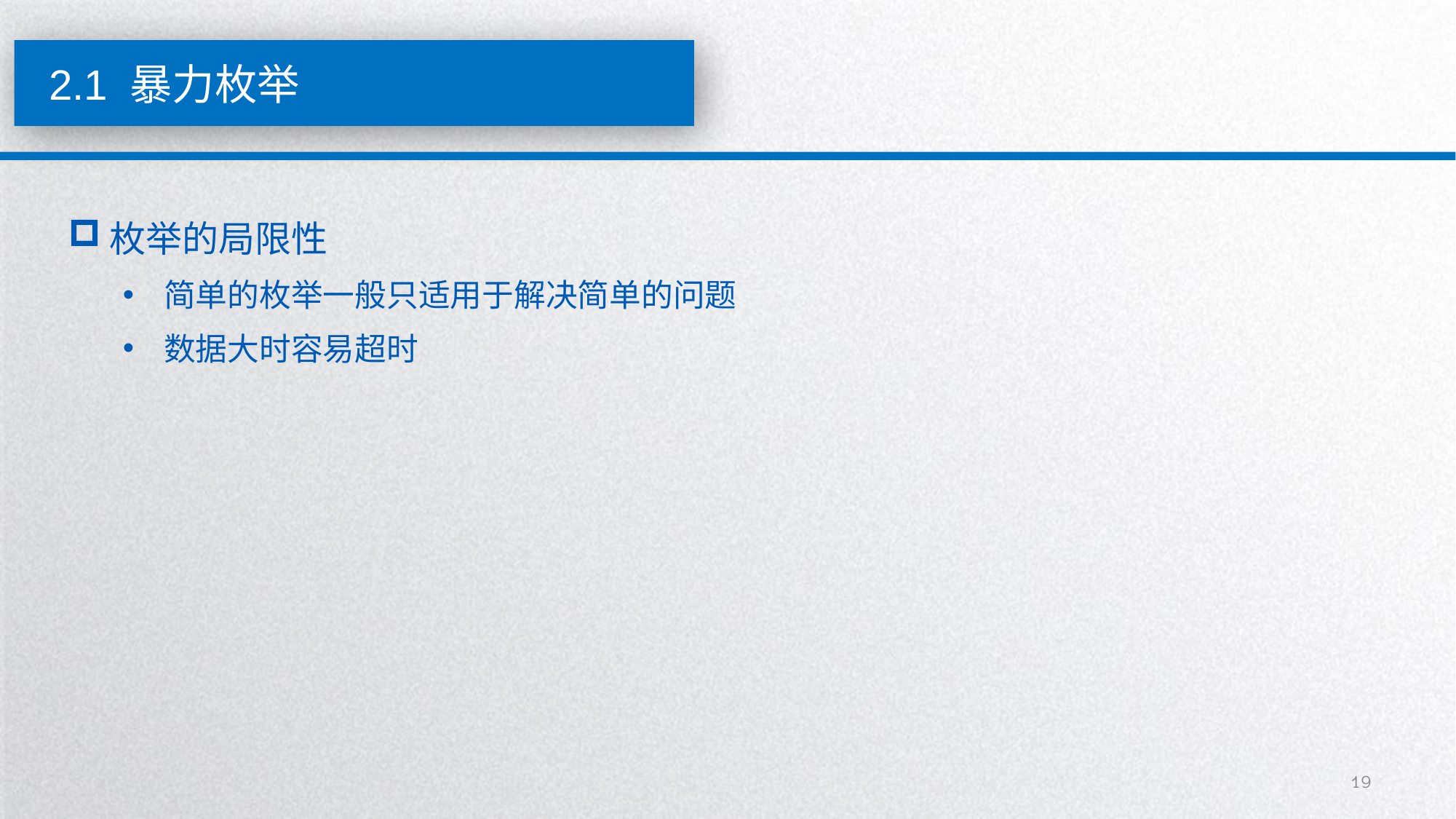

2.1 暴力枚举
枚举的局限性
简单的枚举一般只适用于解决简单的问题
数据大时容易超时
19